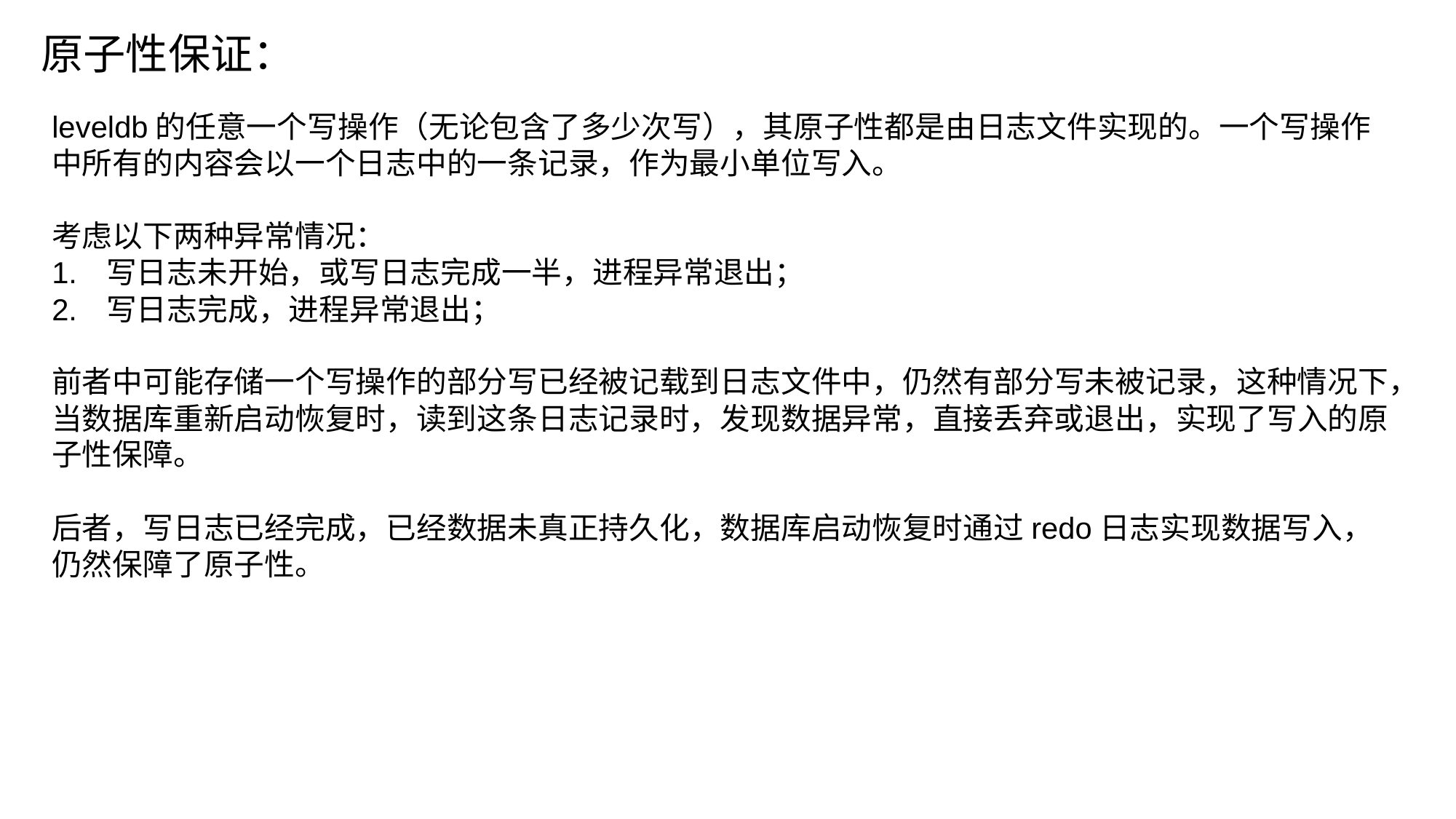

原子性保证：
leveldb的任意一个写操作（无论包含了多少次写），其原子性都是由日志文件实现的。一个写操作中所有的内容会以一个日志中的一条记录，作为最小单位写入。

考虑以下两种异常情况：
写日志未开始，或写日志完成一半，进程异常退出；
写日志完成，进程异常退出；

前者中可能存储一个写操作的部分写已经被记载到日志文件中，仍然有部分写未被记录，这种情况下，当数据库重新启动恢复时，读到这条日志记录时，发现数据异常，直接丢弃或退出，实现了写入的原子性保障。

后者，写日志已经完成，已经数据未真正持久化，数据库启动恢复时通过redo日志实现数据写入，仍然保障了原子性。